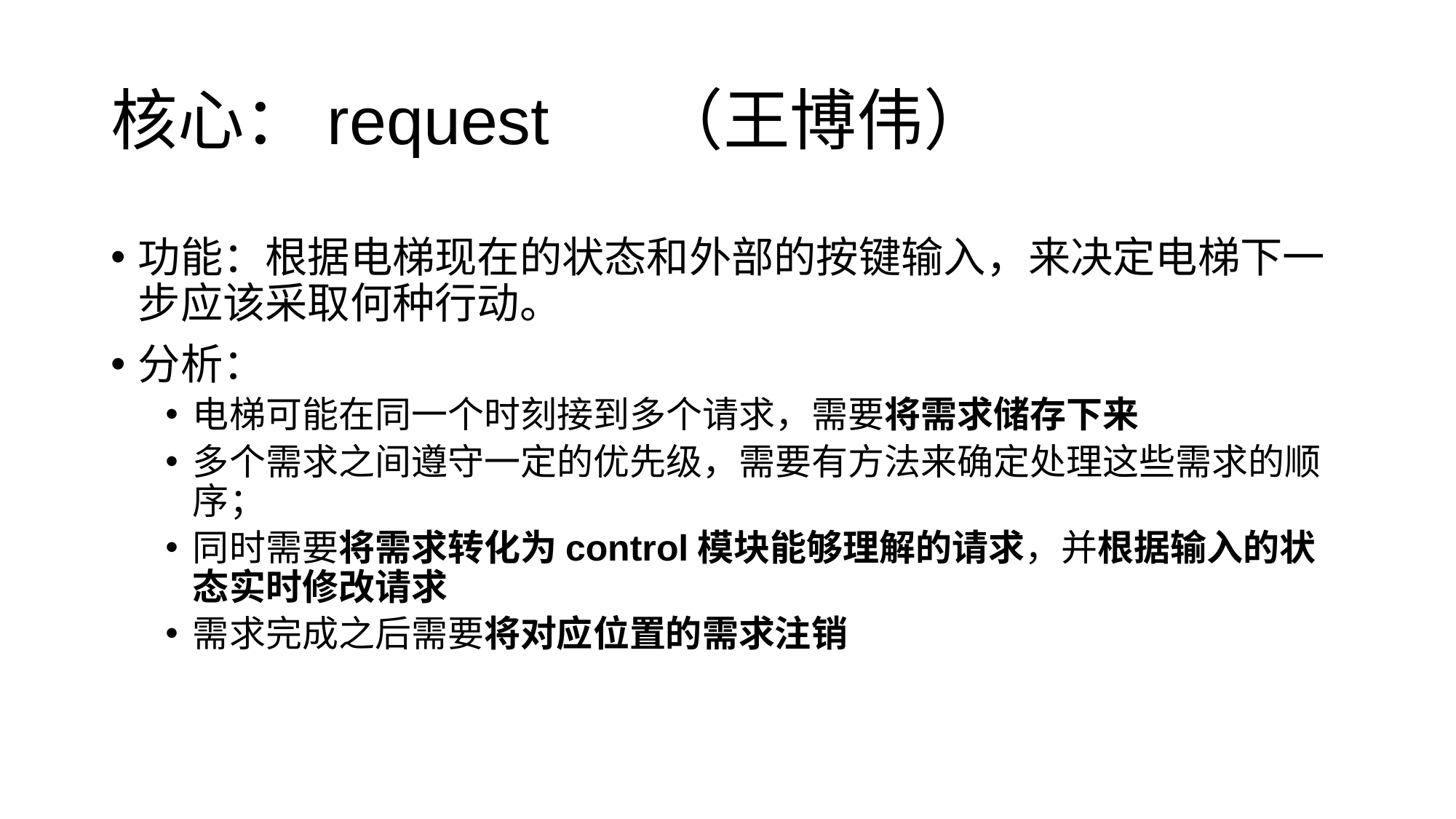

# 核心：request	（王博伟）
功能：根据电梯现在的状态和外部的按键输入，来决定电梯下一步应该采取何种行动。
分析：
电梯可能在同一个时刻接到多个请求，需要将需求储存下来
多个需求之间遵守一定的优先级，需要有方法来确定处理这些需求的顺序；
同时需要将需求转化为control模块能够理解的请求，并根据输入的状态实时修改请求
需求完成之后需要将对应位置的需求注销